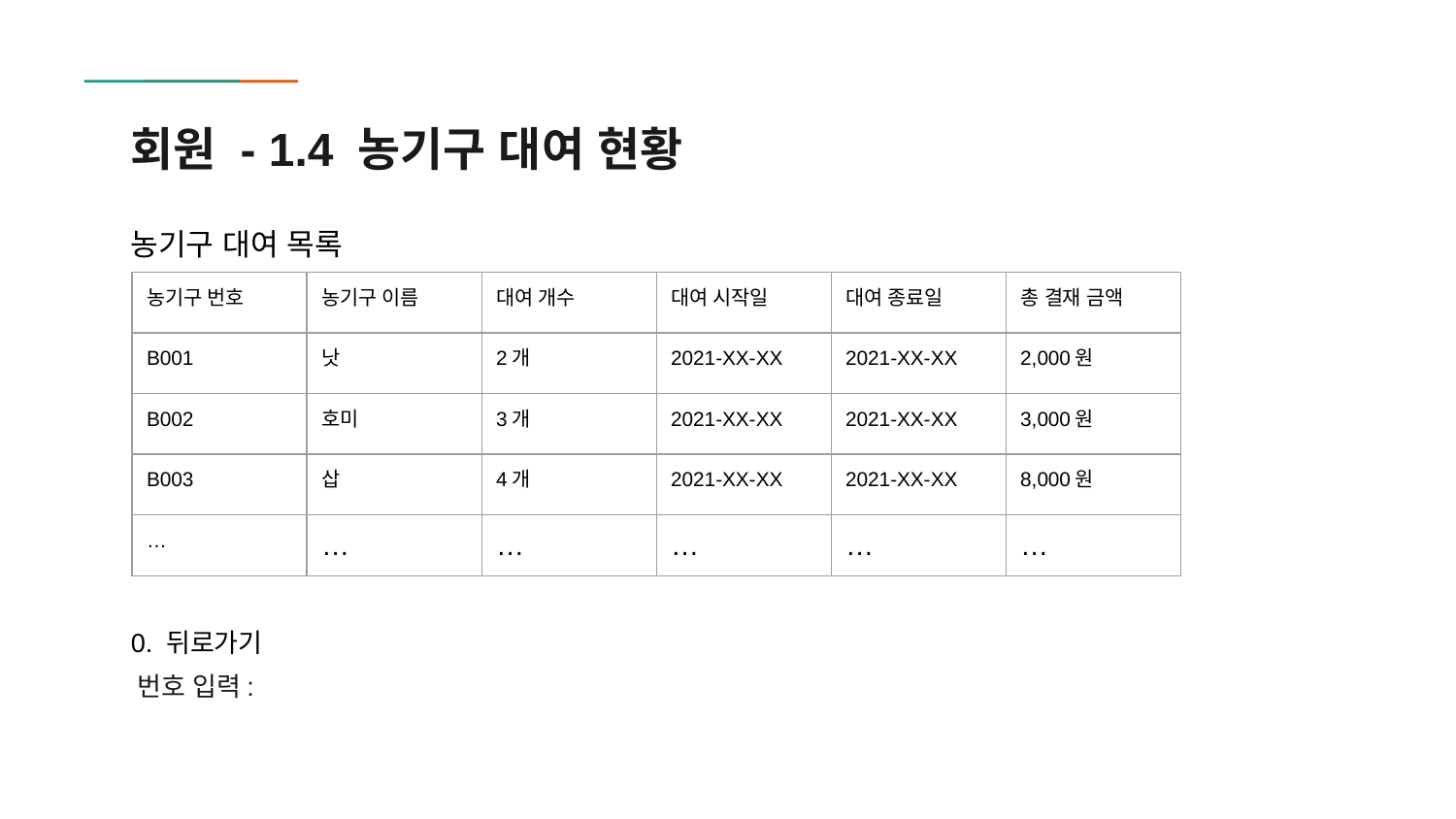

# 회원 - 1.4 농기구 대여 현황
농기구 대여 목록
| 농기구 번호 | 농기구 이름 | 대여 개수 | 대여 시작일 | 대여 종료일 | 총 결재 금액 |
| --- | --- | --- | --- | --- | --- |
| B001 | 낫 | 2개 | 2021-XX-XX | 2021-XX-XX | 2,000원 |
| B002 | 호미 | 3개 | 2021-XX-XX | 2021-XX-XX | 3,000원 |
| B003 | 삽 | 4개 | 2021-XX-XX | 2021-XX-XX | 8,000원 |
| … | … | … | … | … | … |
 0. 뒤로가기
 번호 입력: